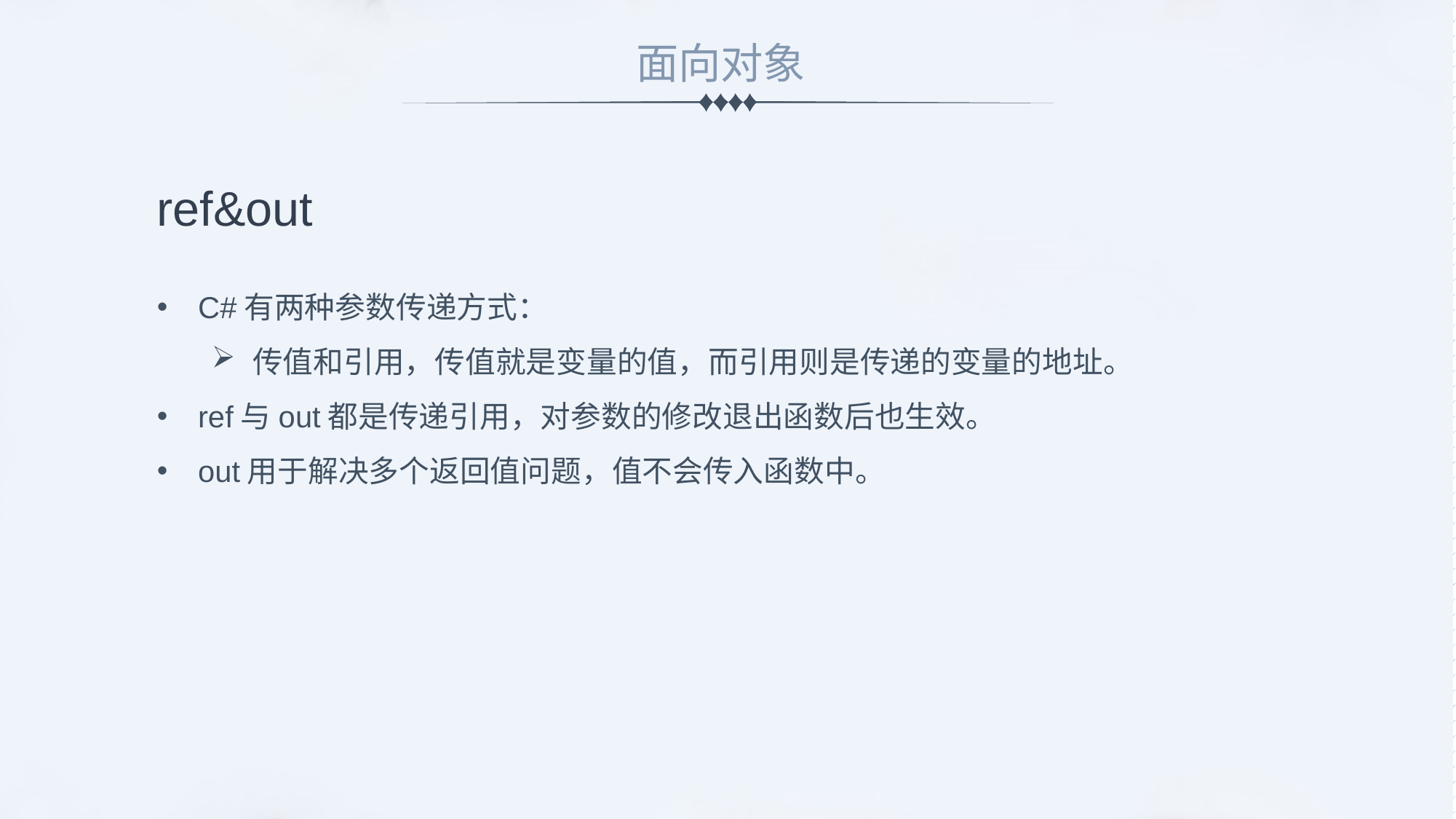

ref&out
C#有两种参数传递方式：
传值和引用，传值就是变量的值，而引用则是传递的变量的地址。
ref与out都是传递引用，对参数的修改退出函数后也生效。
out用于解决多个返回值问题，值不会传入函数中。